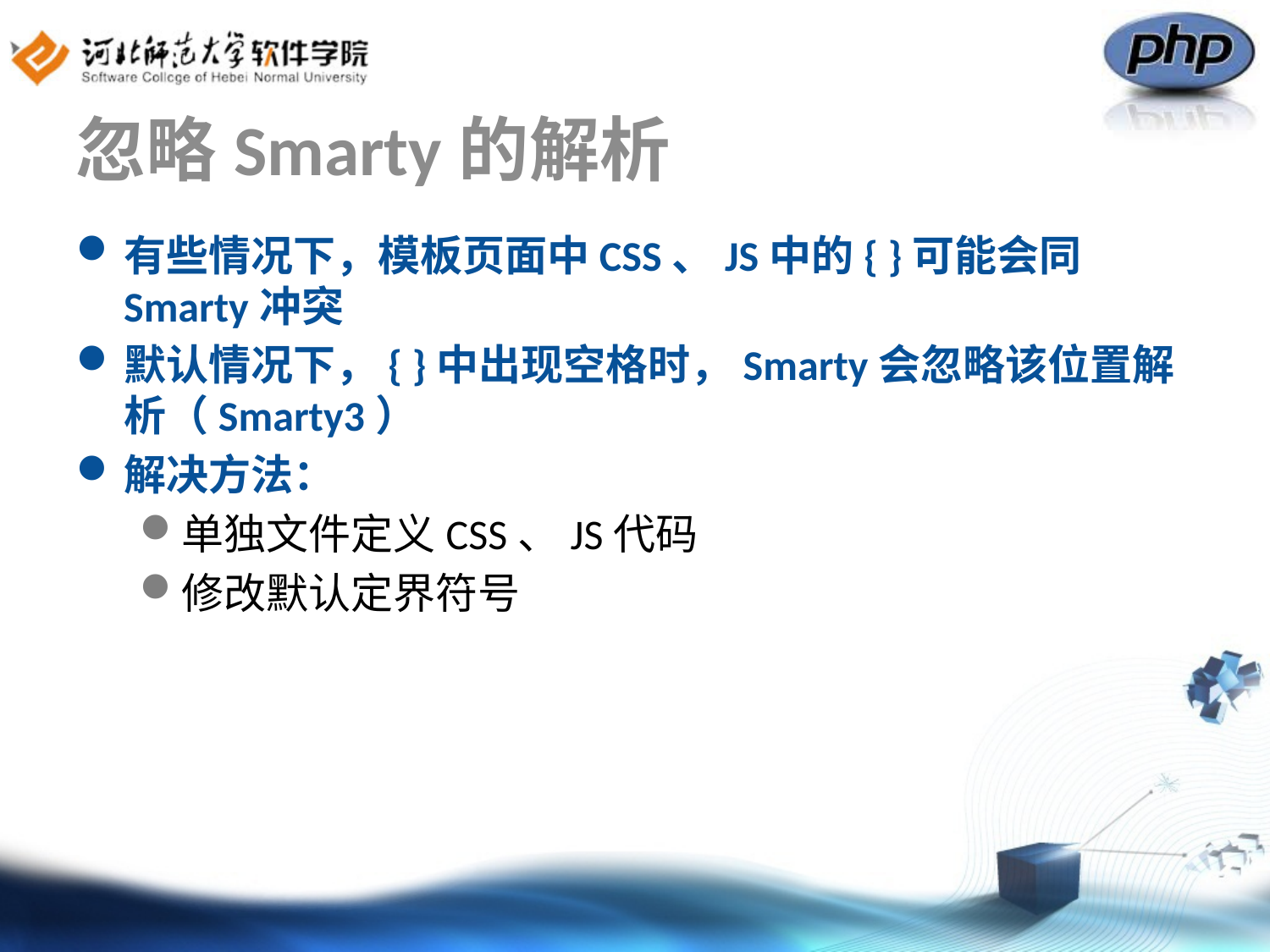

# 忽略Smarty的解析
有些情况下，模板页面中CSS、JS中的{ }可能会同Smarty冲突
默认情况下，{ }中出现空格时，Smarty会忽略该位置解析（Smarty3）
解决方法：
单独文件定义CSS、JS代码
修改默认定界符号